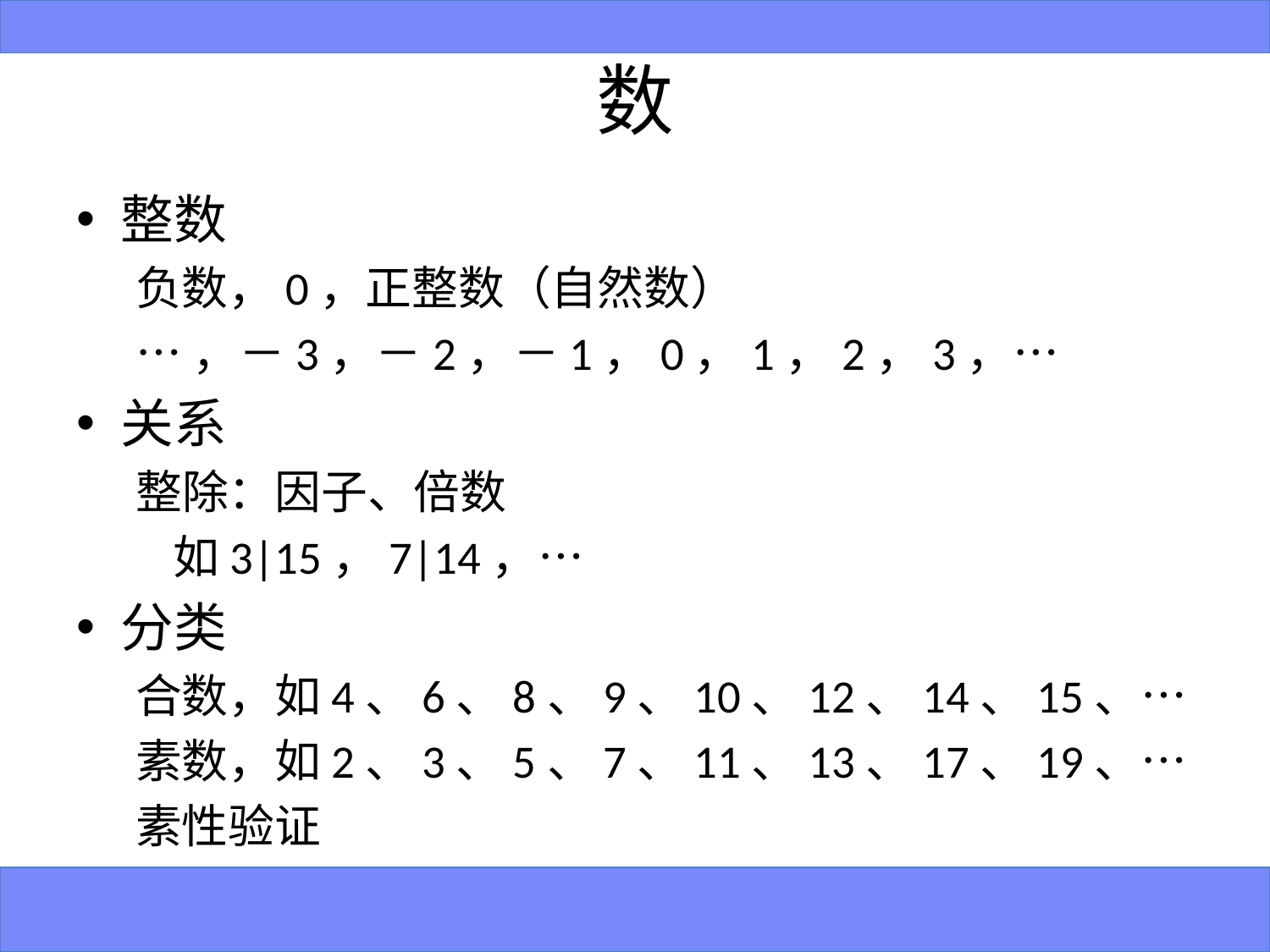

# 数
整数
负数，0，正整数（自然数）
…，－3，－2，－1，0，1，2，3，…
关系
整除：因子、倍数
	如3|15，7|14，…
分类
合数，如4、6、8、9、10、12、14、15、…
素数，如2、3、5、7、11、13、17、19、…
素性验证